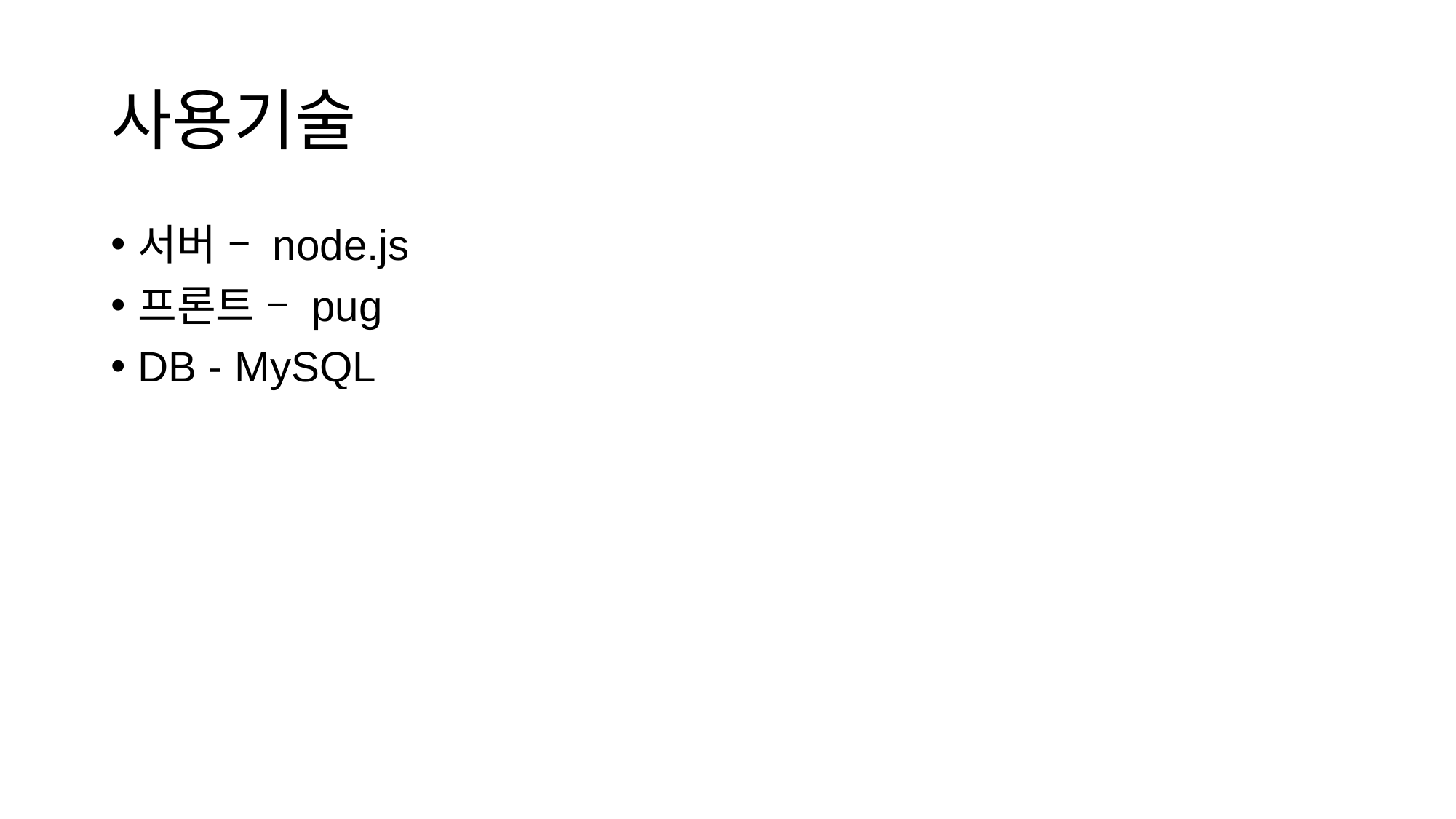

# 사용기술
서버 – node.js
프론트 – pug
DB - MySQL